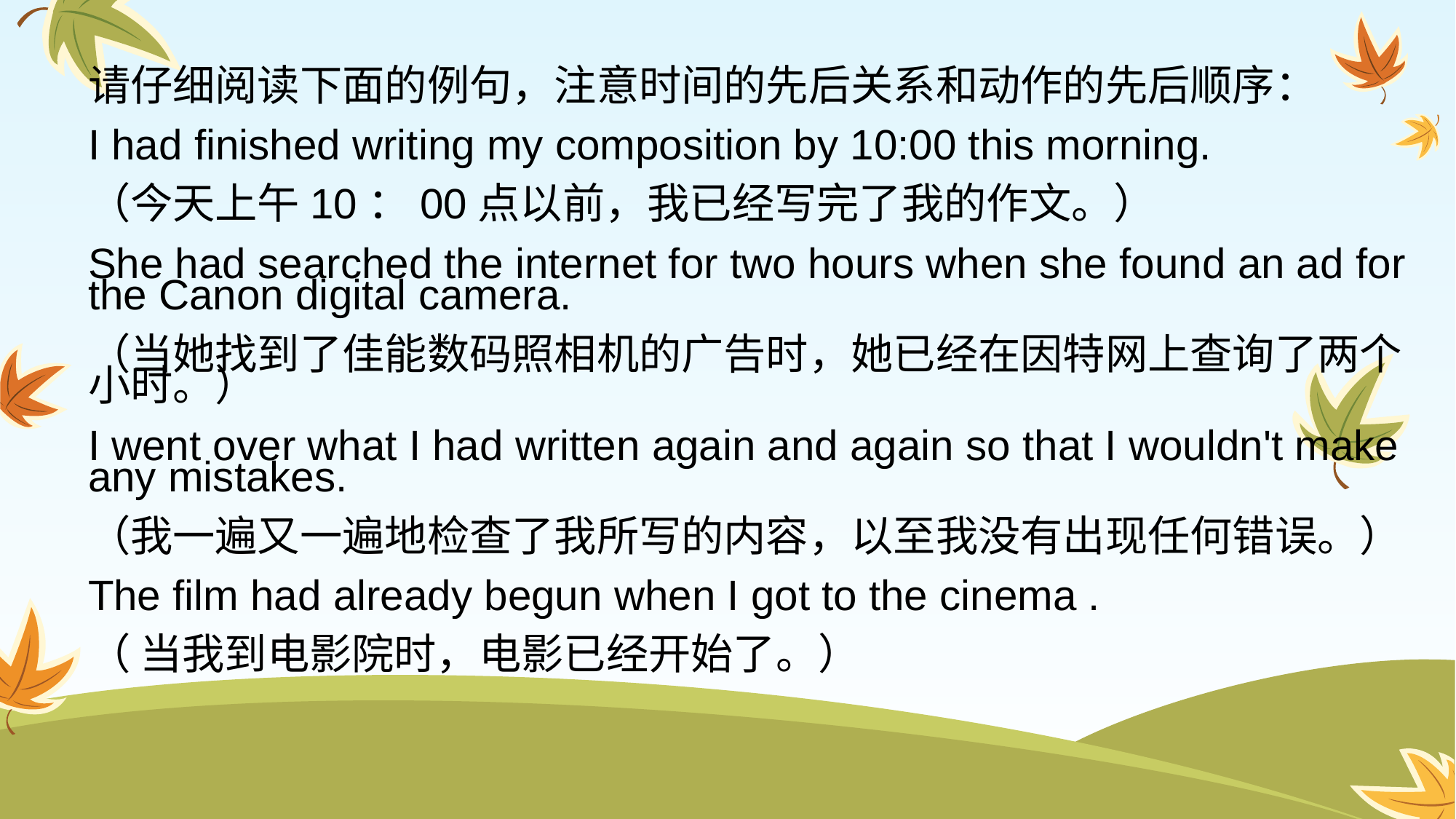

请仔细阅读下面的例句，注意时间的先后关系和动作的先后顺序：
I had finished writing my composition by 10:00 this morning.
（今天上午10：00点以前，我已经写完了我的作文。）
She had searched the internet for two hours when she found an ad for the Canon digital camera.
（当她找到了佳能数码照相机的广告时，她已经在因特网上查询了两个小时。）
I went over what I had written again and again so that I wouldn't make any mistakes.
（我一遍又一遍地检查了我所写的内容，以至我没有出现任何错误。）
The film had already begun when I got to the cinema .
（ 当我到电影院时，电影已经开始了。）